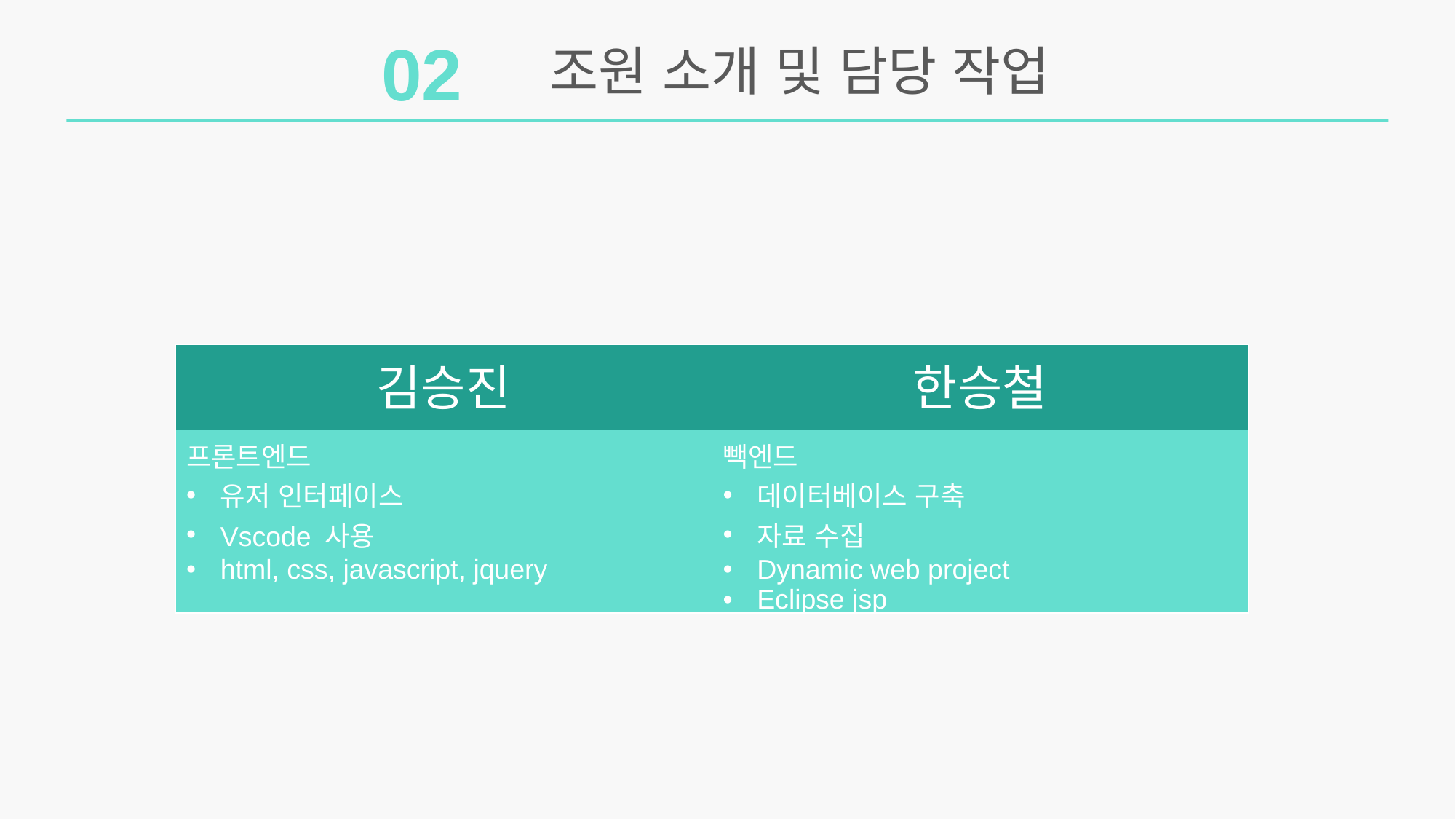

02
 조원 소개 및 담당 작업

| 김승진 | 한승철 |
| --- | --- |
| 프론트엔드 유저 인터페이스 Vscode 사용 html, css, javascript, jquery | 빽엔드 데이터베이스 구축 자료 수집 Dynamic web project Eclipse jsp |